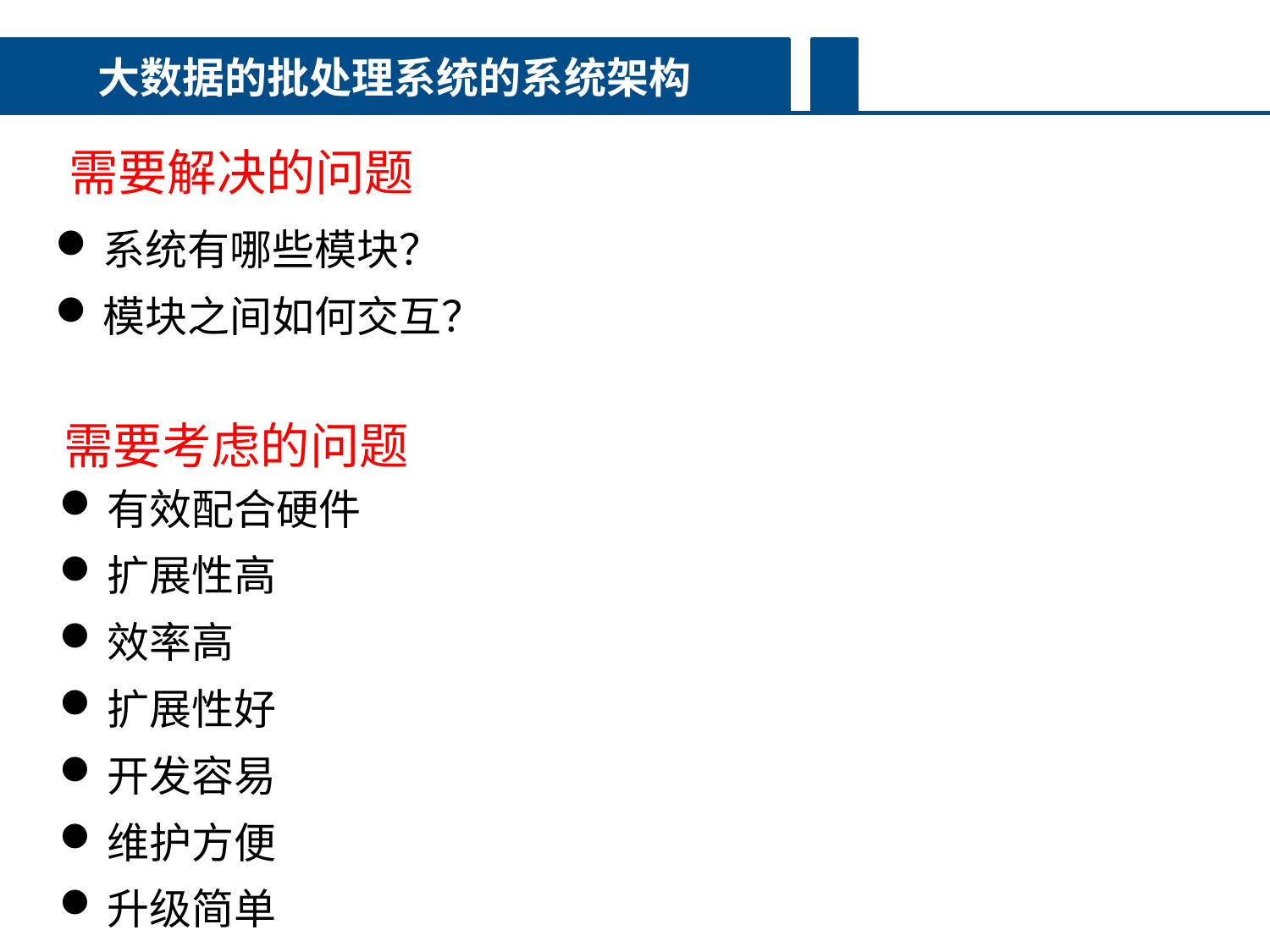

大数据的批处理系统的系统架构

需要解决的问题

系统有哪些模块？
模块之间如何交互？
需要考虑的问题
有效配合硬件
扩展性高
效率高
扩展性好
开发容易
维护方便
升级简单